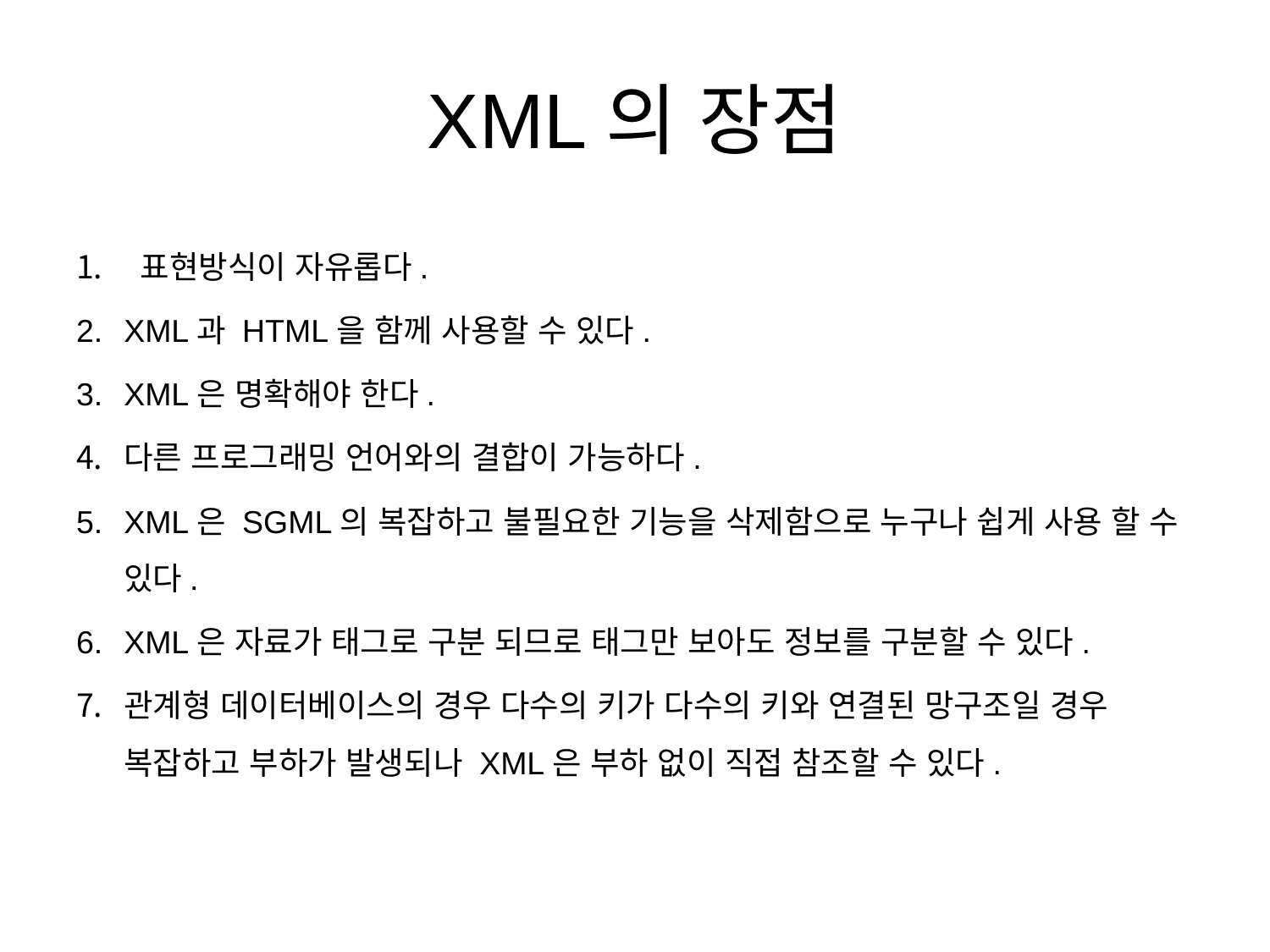

# XML의 장점
 표현방식이 자유롭다.
XML과 HTML을 함께 사용할 수 있다.
XML은 명확해야 한다.
다른 프로그래밍 언어와의 결합이 가능하다.
XML은 SGML의 복잡하고 불필요한 기능을 삭제함으로 누구나 쉽게 사용 할 수 있다.
XML은 자료가 태그로 구분 되므로 태그만 보아도 정보를 구분할 수 있다.
관계형 데이터베이스의 경우 다수의 키가 다수의 키와 연결된 망구조일 경우 복잡하고 부하가 발생되나 XML은 부하 없이 직접 참조할 수 있다.